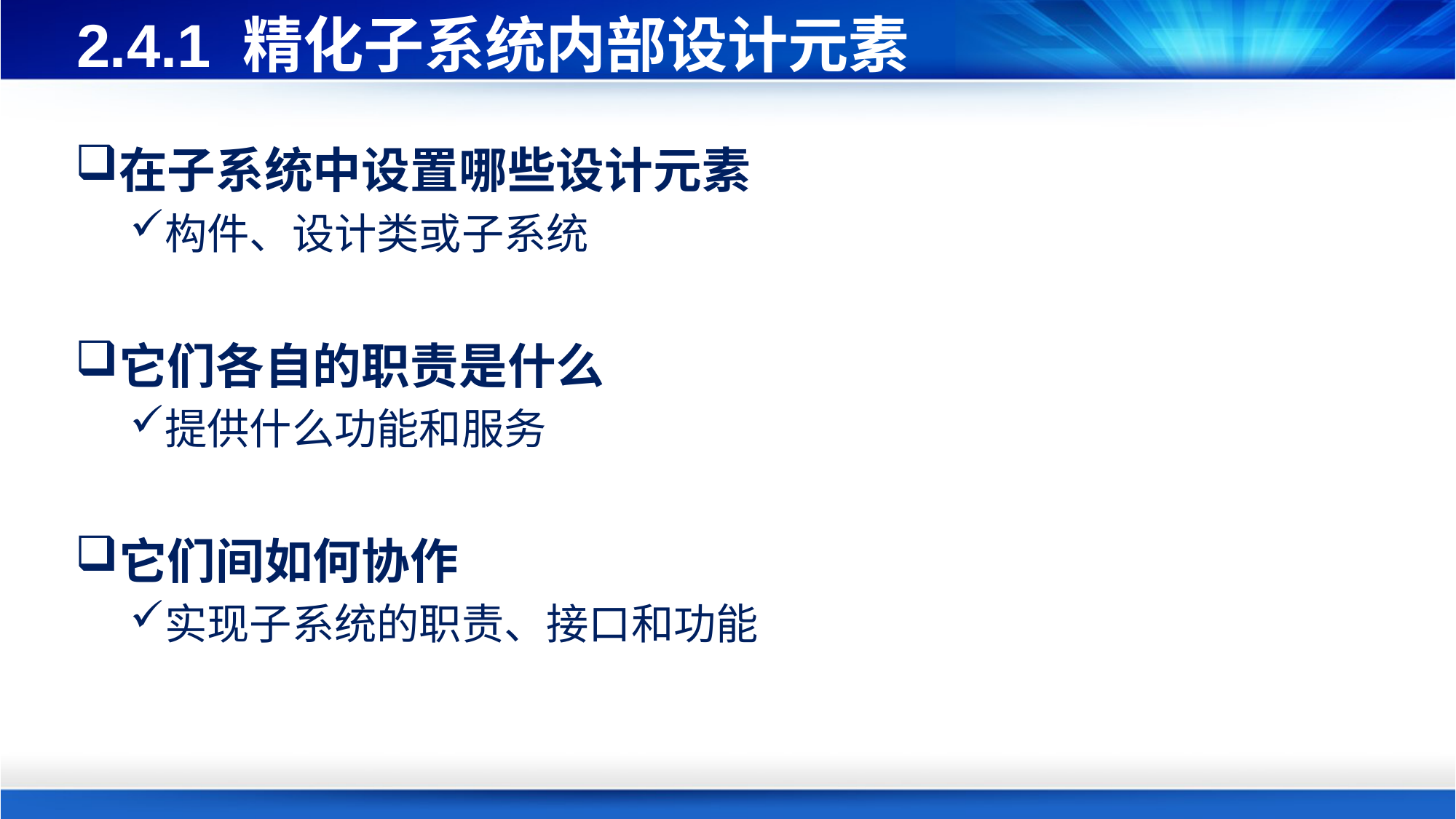

# 2.4.1 精化子系统内部设计元素
在子系统中设置哪些设计元素
构件、设计类或子系统

它们各自的职责是什么
提供什么功能和服务

它们间如何协作
实现子系统的职责、接口和功能